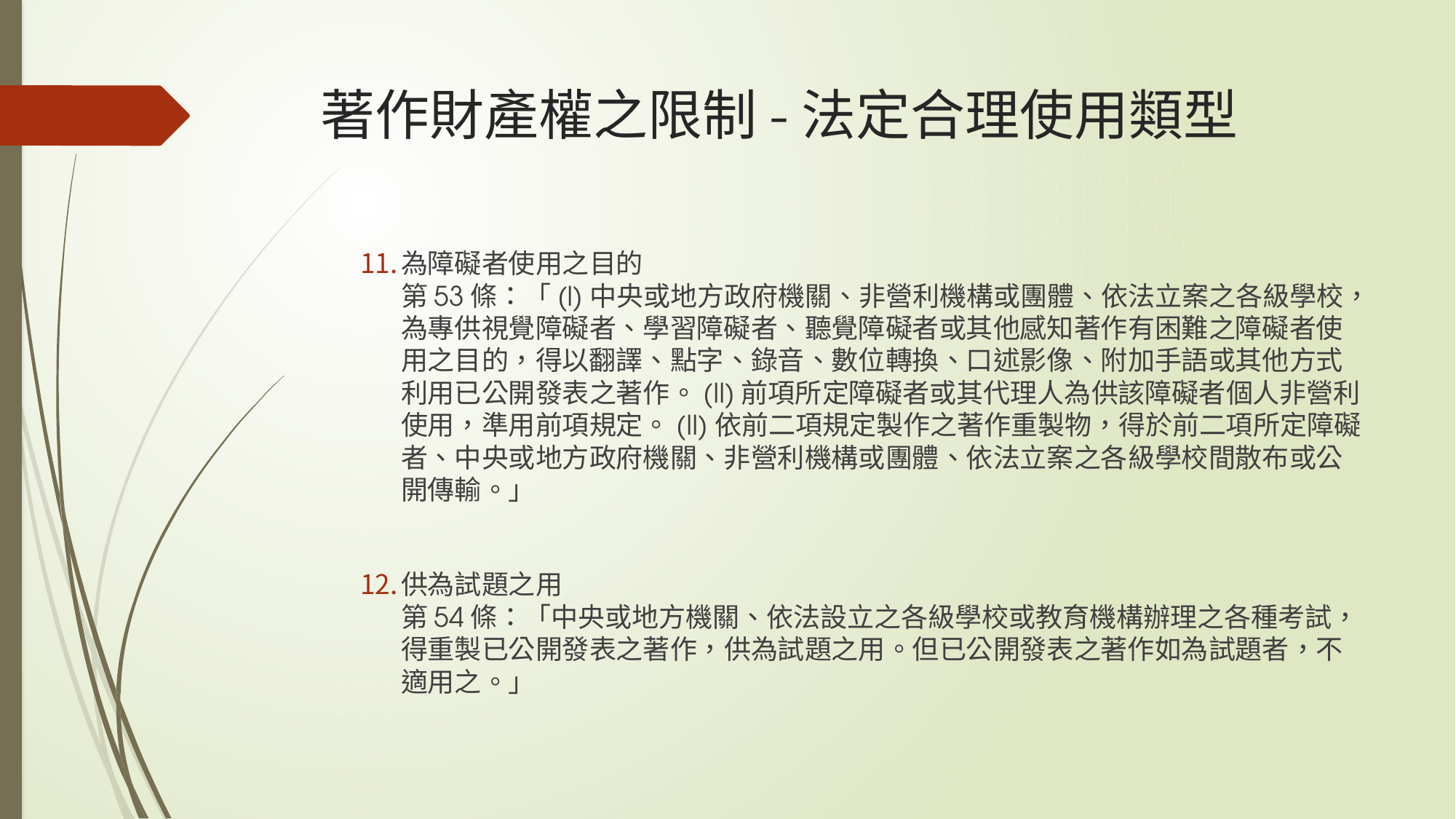

# 著作財產權之限制-法定合理使用類型
為障礙者使用之目的
第53條：「(I)中央或地方政府機關、非營利機構或團體、依法立案之各級學校，為專供視覺障礙者、學習障礙者、聽覺障礙者或其他感知著作有困難之障礙者使用之目的，得以翻譯、點字、錄音、數位轉換、口述影像、附加手語或其他方式利用已公開發表之著作。(II)前項所定障礙者或其代理人為供該障礙者個人非營利使用，準用前項規定。(II)依前二項規定製作之著作重製物，得於前二項所定障礙者、中央或地方政府機關、非營利機構或團體、依法立案之各級學校間散布或公開傳輸。」

供為試題之用
第54條：「中央或地方機關、依法設立之各級學校或教育機構辦理之各種考試，得重製已公開發表之著作，供為試題之用。但已公開發表之著作如為試題者，不適用之。」